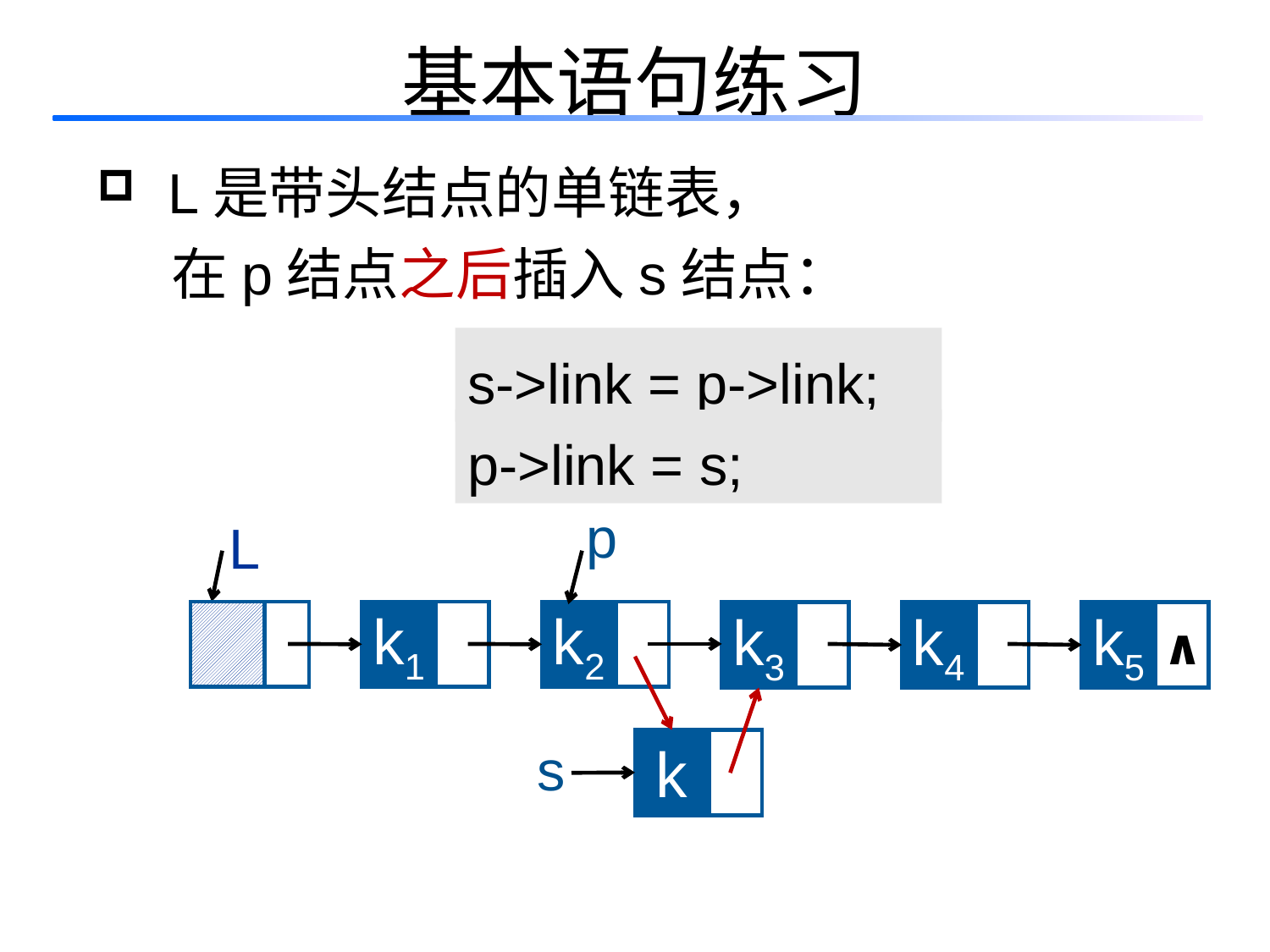

基本语句练习

  L是带头结点的单链表，
    在p结点之后插入s结点：
s->link = p->link;
p->link = s;
p
L

k1

k2

k3

k4

k5
 ∧
s
k